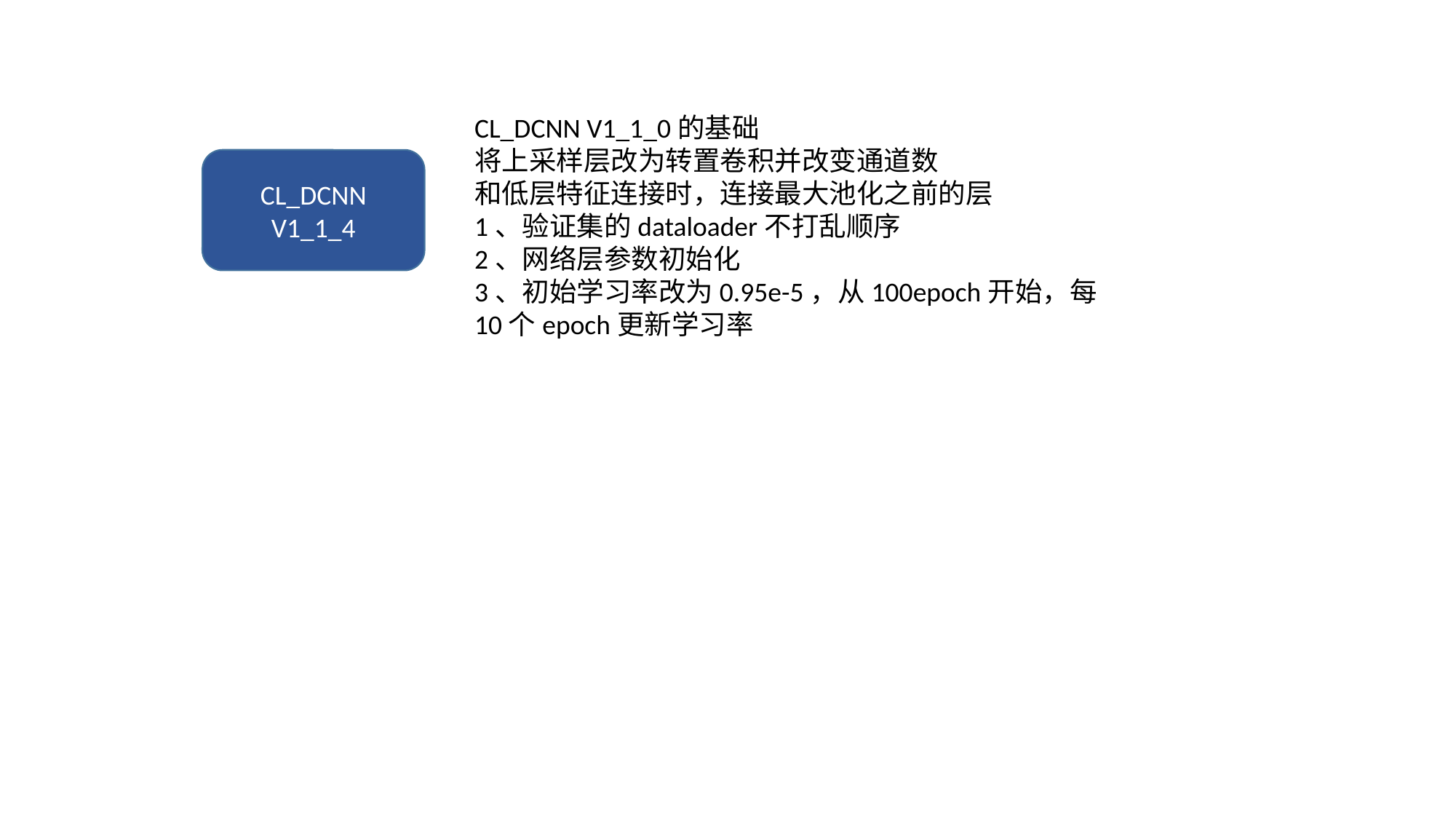

CL_DCNN V1_1_0的基础
将上采样层改为转置卷积并改变通道数
和低层特征连接时，连接最大池化之前的层
1、验证集的dataloader不打乱顺序
2、网络层参数初始化
3、初始学习率改为0.95e-5，从100epoch开始，每10个epoch更新学习率
CL_DCNN V1_1_4